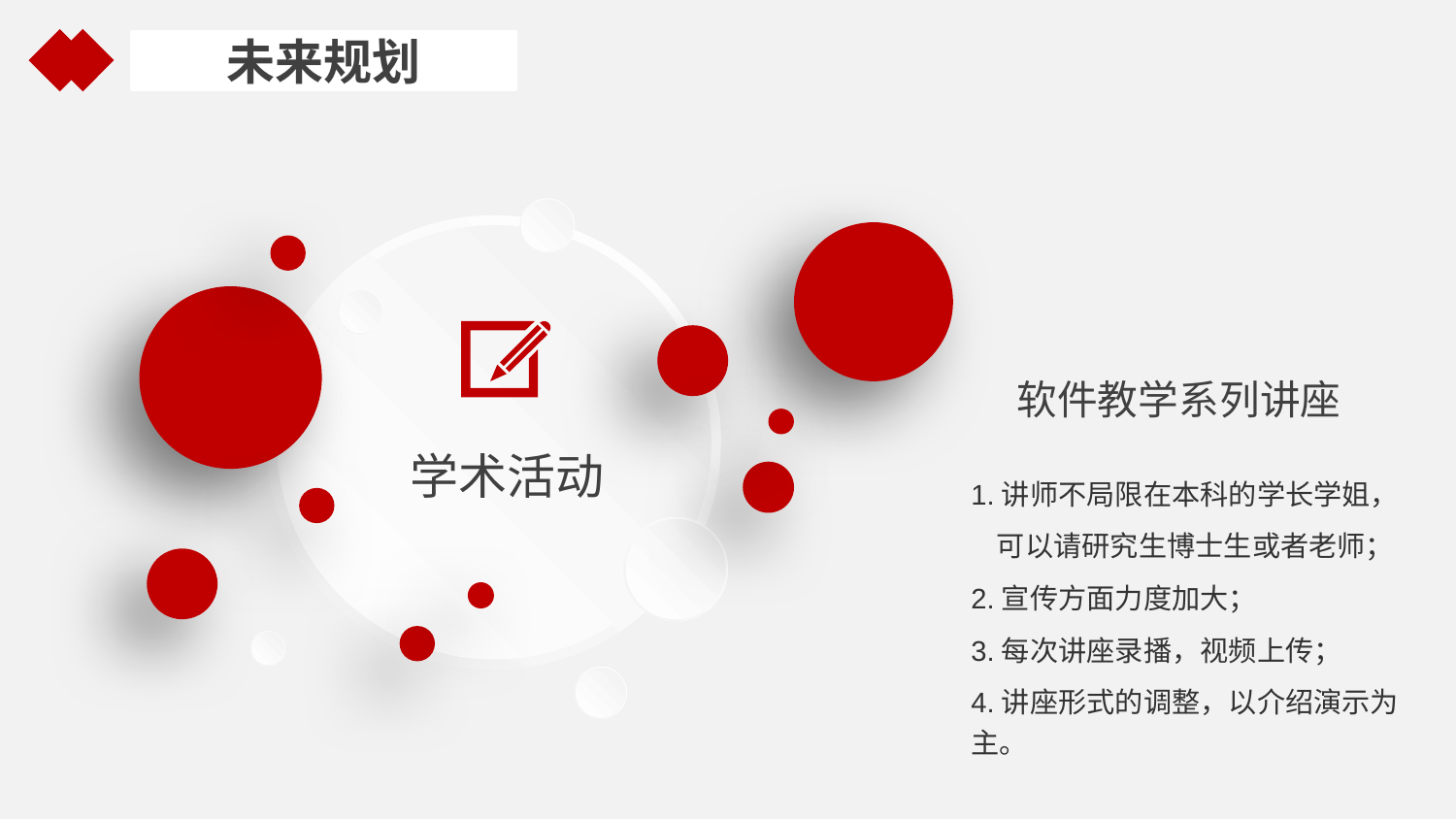

未来规划

软件教学系列讲座

学术活动

1.讲师不局限在本科的学长学姐，
   可以请研究生博士生或者老师；
2.宣传方面力度加大；
3.每次讲座录播，视频上传；
4.讲座形式的调整，以介绍演示为主。